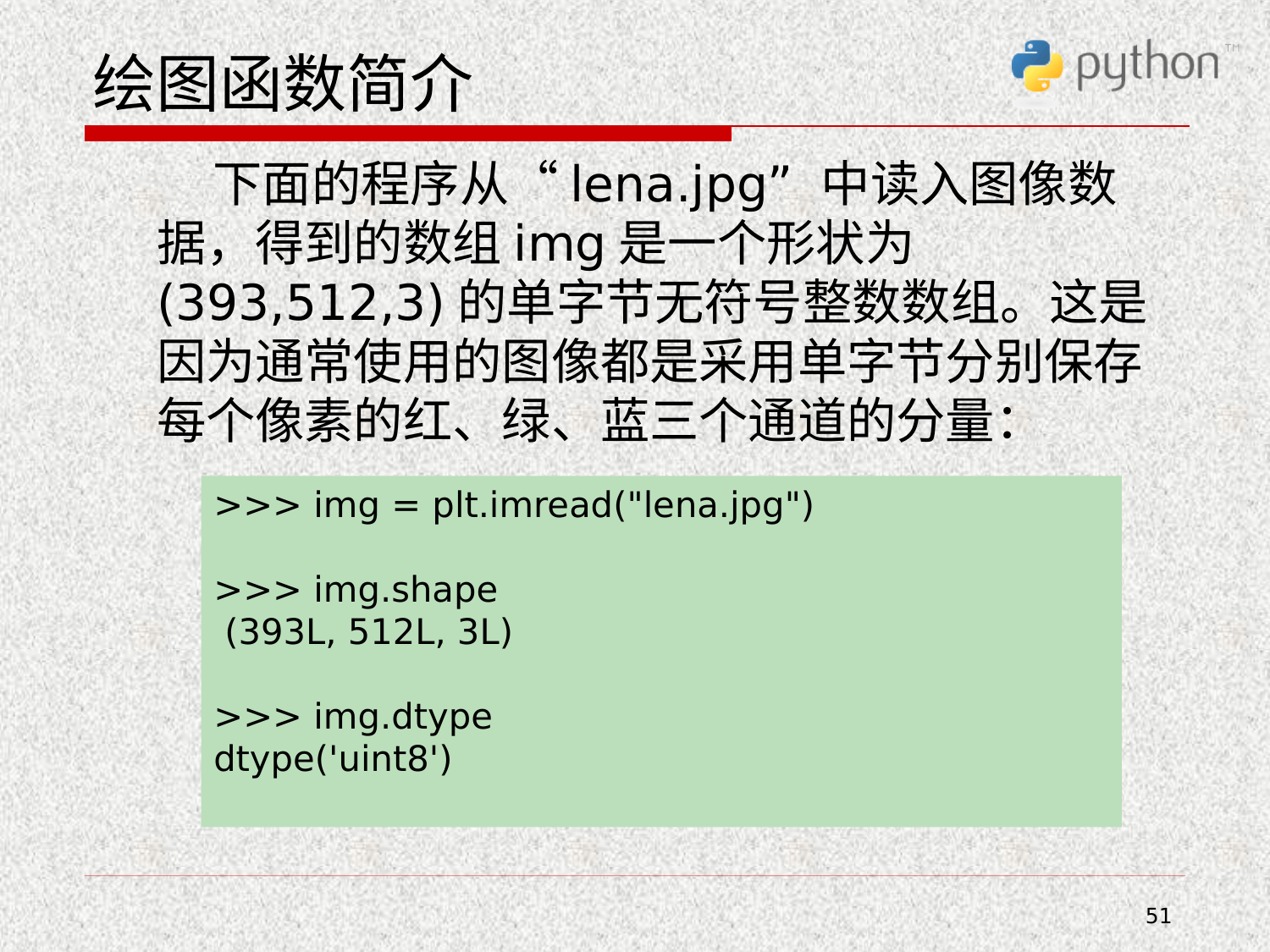

# 绘图函数简介
          下面的程序从“lena.jpg” 中读入图像数据，得到的数组img是一个形状为(393,512,3)的单字节无符号整数数组。这是因为通常使用的图像都是采用单字节分别保存每个像素的红、绿、蓝三个通道的分量：

>>> img = plt.imread("lena.jpg")

>>> img.shape
 (393L, 512L, 3L)

>>> img.dtype
dtype('uint8')
51